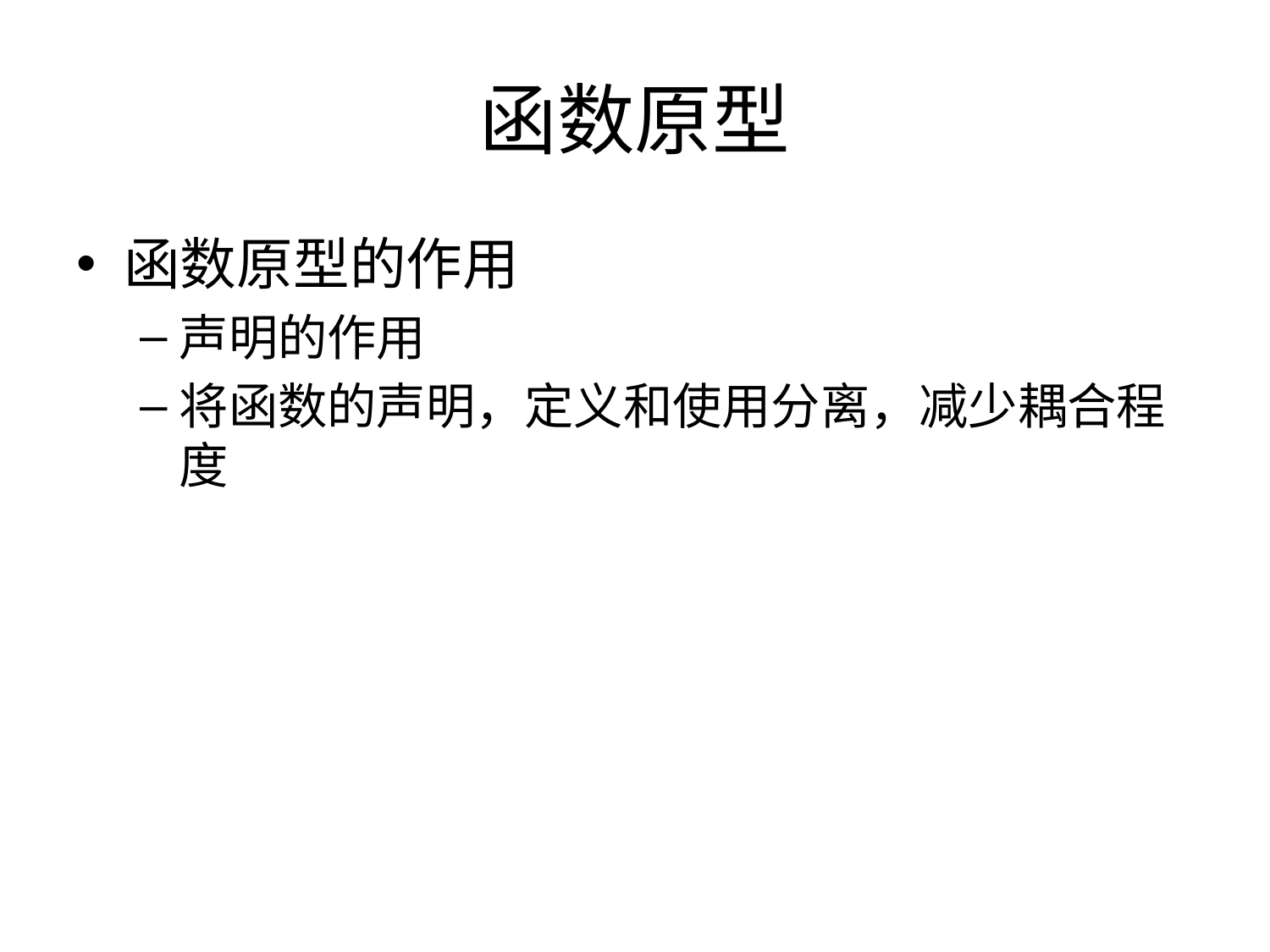

# 函数原型
函数原型的作用
声明的作用
将函数的声明，定义和使用分离，减少耦合程度